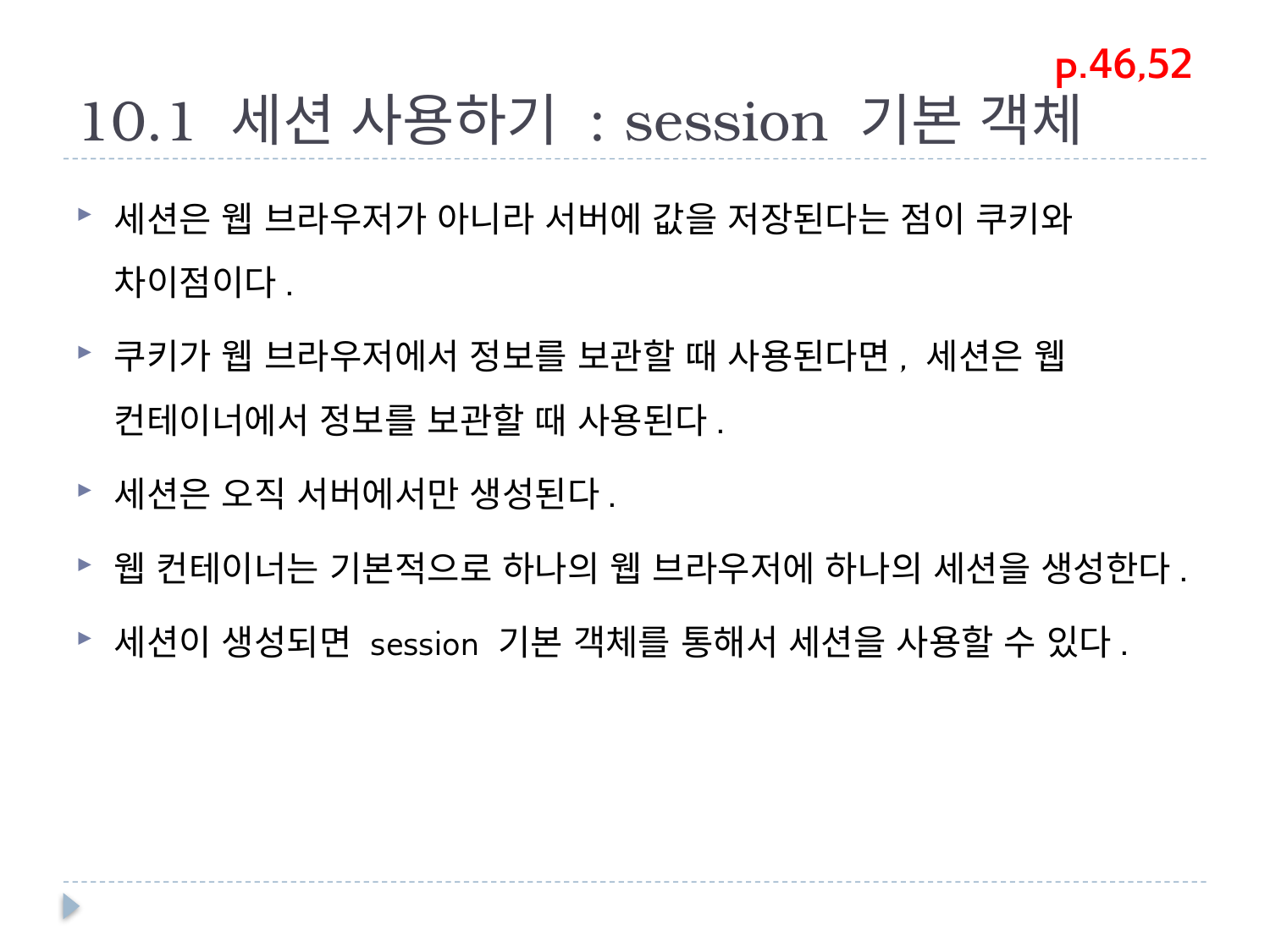

# 10.1 세션 사용하기 : session 기본 객체
p.46,52
세션은 웹 브라우저가 아니라 서버에 값을 저장된다는 점이 쿠키와 차이점이다.
쿠키가 웹 브라우저에서 정보를 보관할 때 사용된다면, 세션은 웹 컨테이너에서 정보를 보관할 때 사용된다.
세션은 오직 서버에서만 생성된다.
웹 컨테이너는 기본적으로 하나의 웹 브라우저에 하나의 세션을 생성한다.
세션이 생성되면 session 기본 객체를 통해서 세션을 사용할 수 있다.